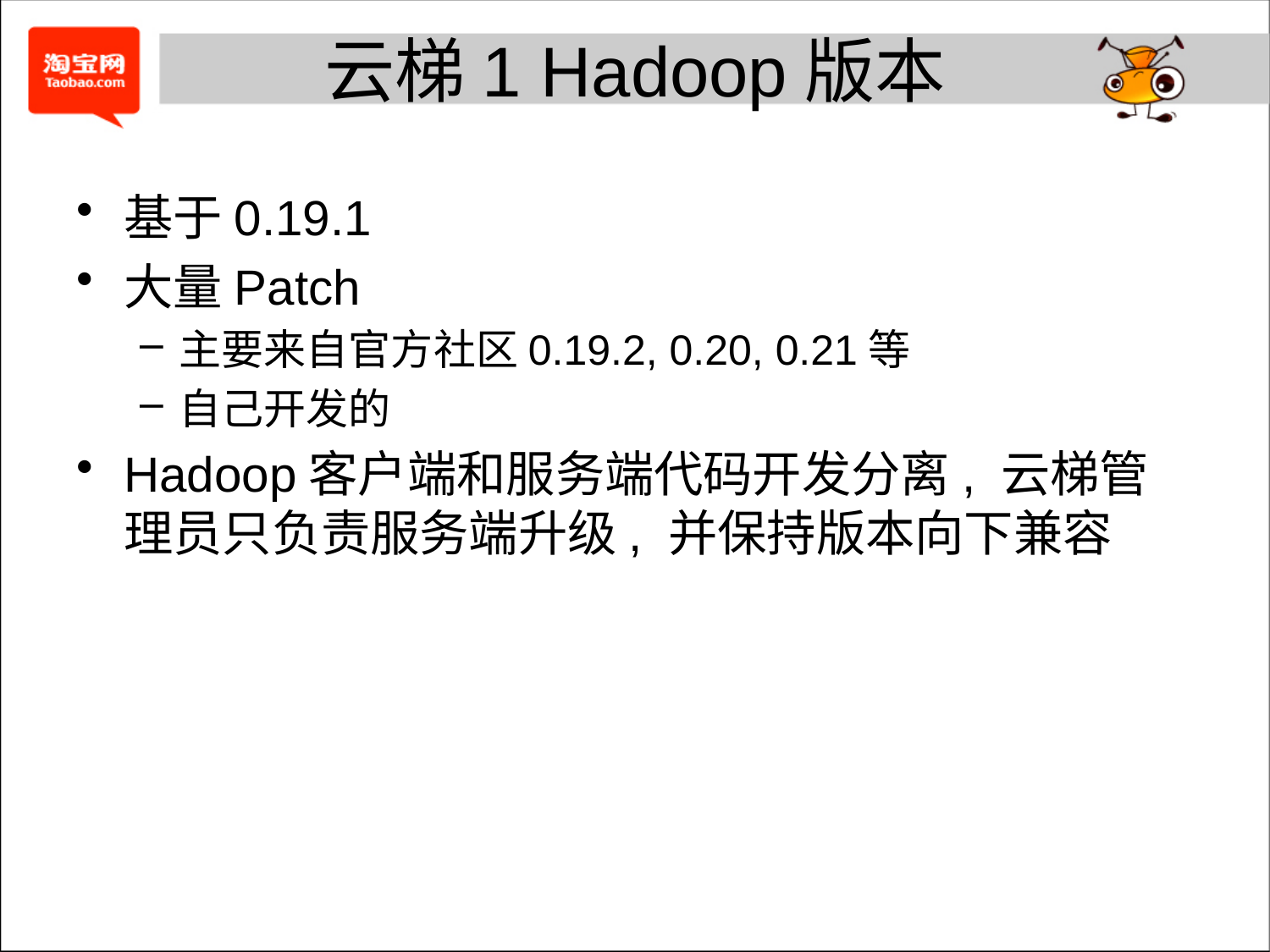

# 云梯1 Hadoop版本
基于0.19.1
大量Patch
主要来自官方社区0.19.2, 0.20, 0.21等
自己开发的
Hadoop客户端和服务端代码开发分离, 云梯管理员只负责服务端升级, 并保持版本向下兼容